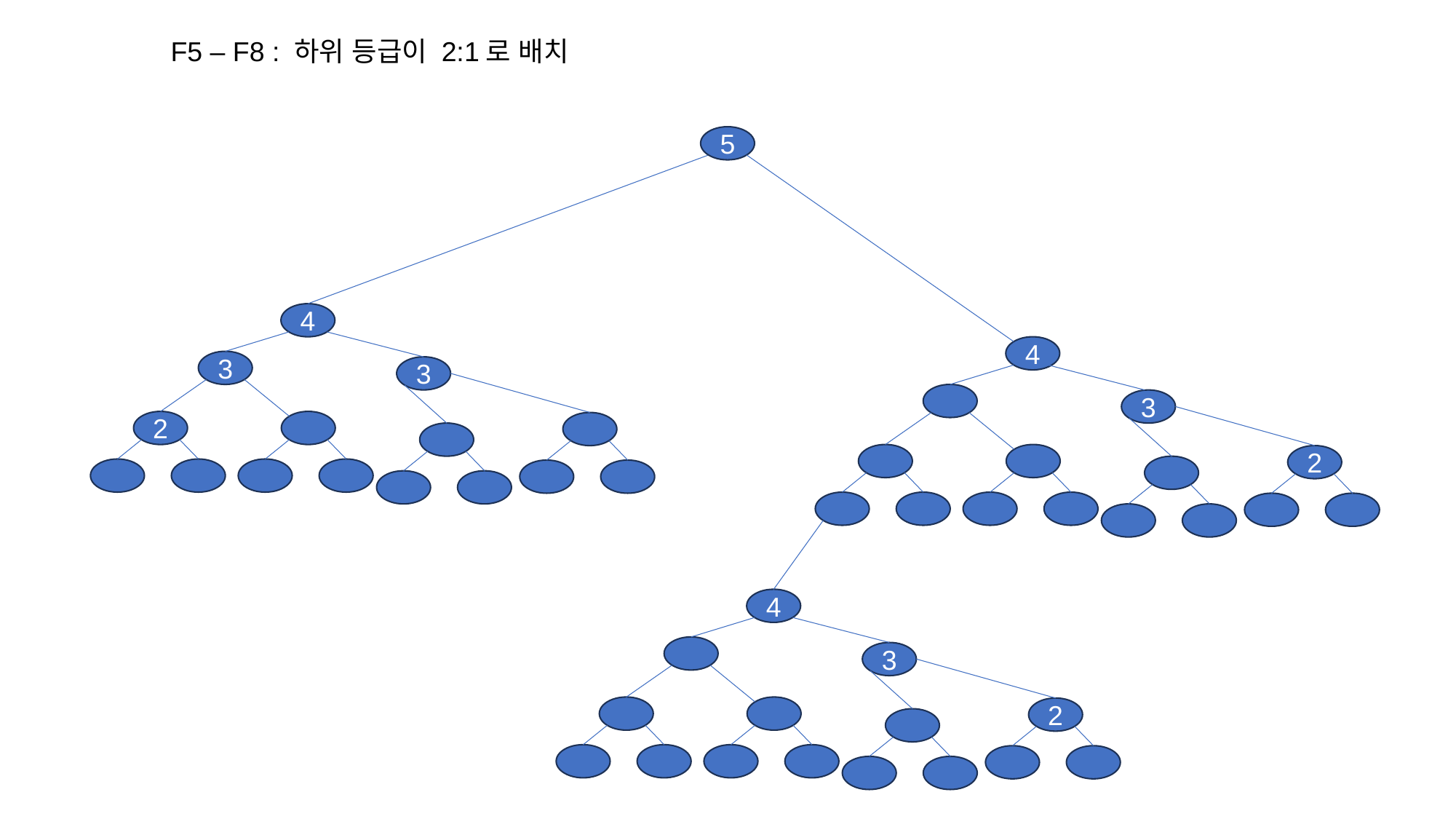

F5 – F8 : 하위 등급이 2:1로 배치
5
4
4
3
3

3
2

2

4

3

2